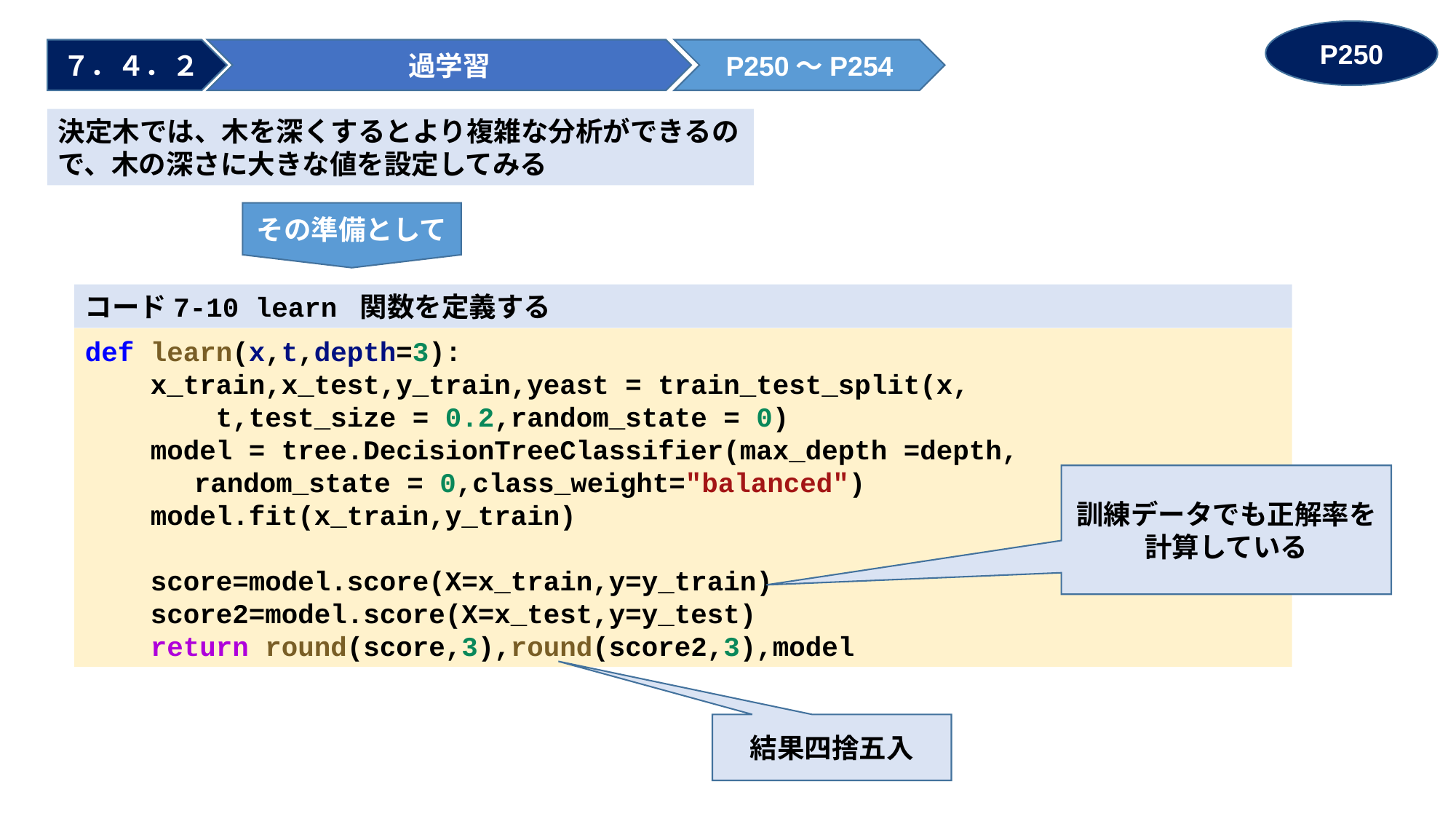

P250
７．４．２
過学習
P250～P254
決定木では、木を深くするとより複雑な分析ができるので、木の深さに大きな値を設定してみる
その準備として
コード7-10 learn 関数を定義する
def learn(x,t,depth=3):
    x_train,x_test,y_train,yeast = train_test_split(x,
        t,test_size = 0.2,random_state = 0)
    model = tree.DecisionTreeClassifier(max_depth =depth,
	random_state = 0,class_weight="balanced")
    model.fit(x_train,y_train)
    score=model.score(X=x_train,y=y_train)
    score2=model.score(X=x_test,y=y_test)
    return round(score,3),round(score2,3),model
訓練データでも正解率を計算している
結果四捨五入